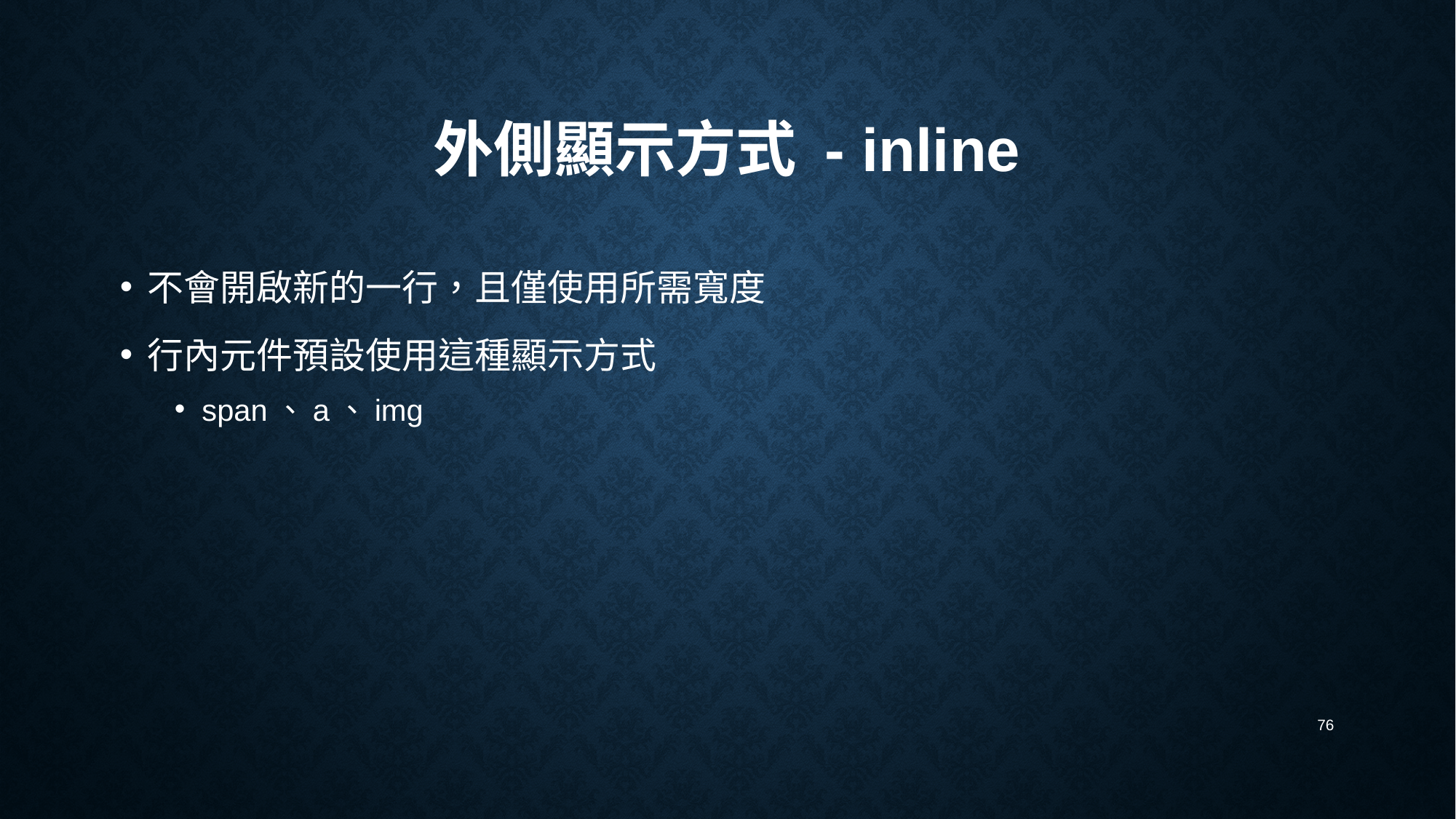

# 外側顯示方式 - inline
不會開啟新的一行，且僅使用所需寬度
行內元件預設使用這種顯示方式
span、a、img
76